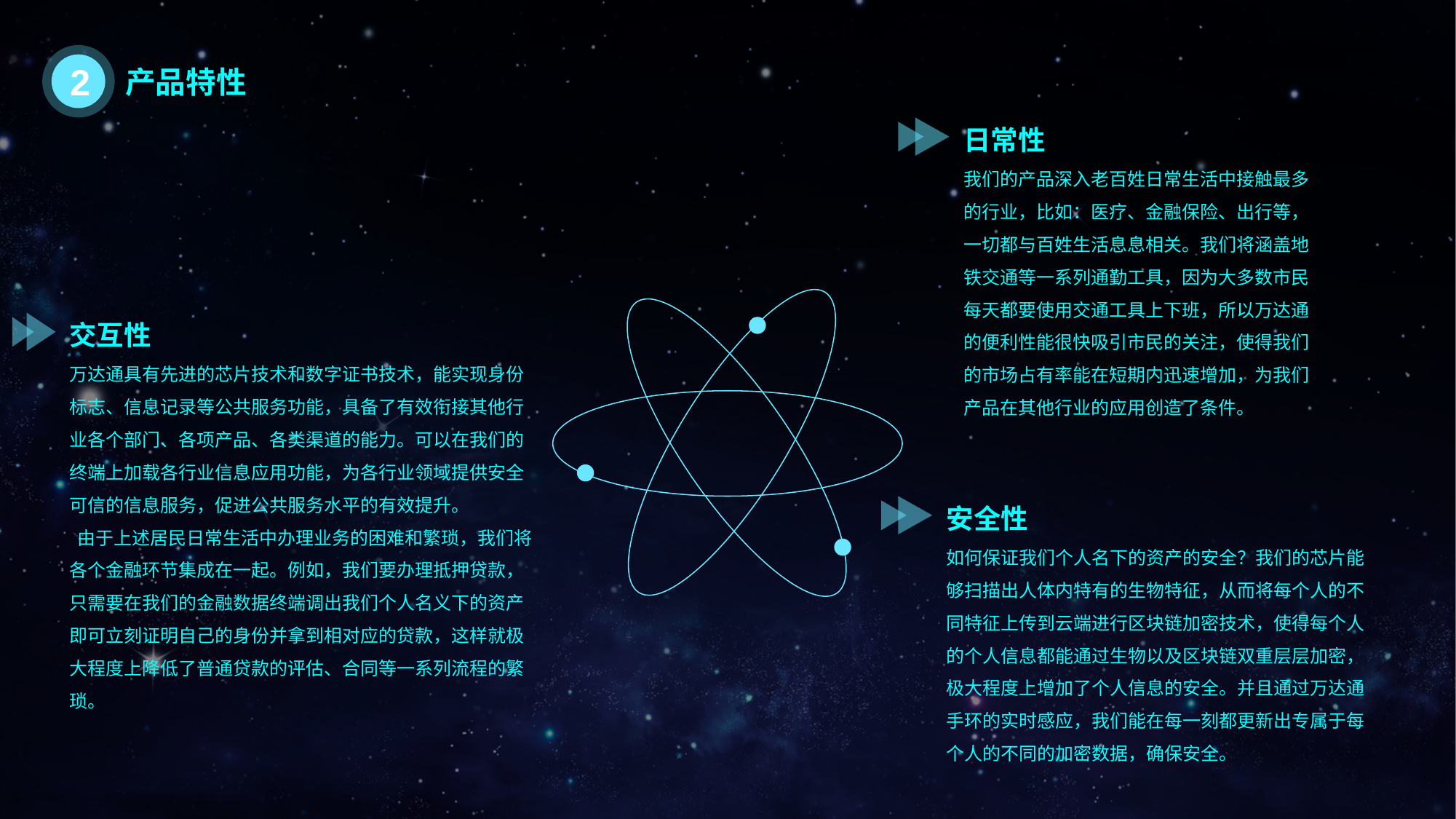

2
产品特性

日常性
我们的产品深入老百姓日常生活中接触最多的行业，比如：医疗、金融保险、出行等，一切都与百姓生活息息相关。我们将涵盖地铁交通等一系列通勤工具，因为大多数市民每天都要使用交通工具上下班，所以万达通的便利性能很快吸引市民的关注，使得我们的市场占有率能在短期内迅速增加，为我们产品在其他行业的应用创造了条件。

交互性
万达通具有先进的芯片技术和数字证书技术，能实现身份标志、信息记录等公共服务功能，具备了有效衔接其他行业各个部门、各项产品、各类渠道的能力。可以在我们的终端上加载各行业信息应用功能，为各行业领域提供安全可信的信息服务，促进公共服务水平的有效提升。
 由于上述居民日常生活中办理业务的困难和繁琐，我们将各个金融环节集成在一起。例如，我们要办理抵押贷款，只需要在我们的金融数据终端调出我们个人名义下的资产即可立刻证明自己的身份并拿到相对应的贷款，这样就极大程度上降低了普通贷款的评估、合同等一系列流程的繁琐。

安全性
如何保证我们个人名下的资产的安全？我们的芯片能够扫描出人体内特有的生物特征，从而将每个人的不同特征上传到云端进行区块链加密技术，使得每个人的个人信息都能通过生物以及区块链双重层层加密，极大程度上增加了个人信息的安全。并且通过万达通手环的实时感应，我们能在每一刻都更新出专属于每个人的不同的加密数据，确保安全。